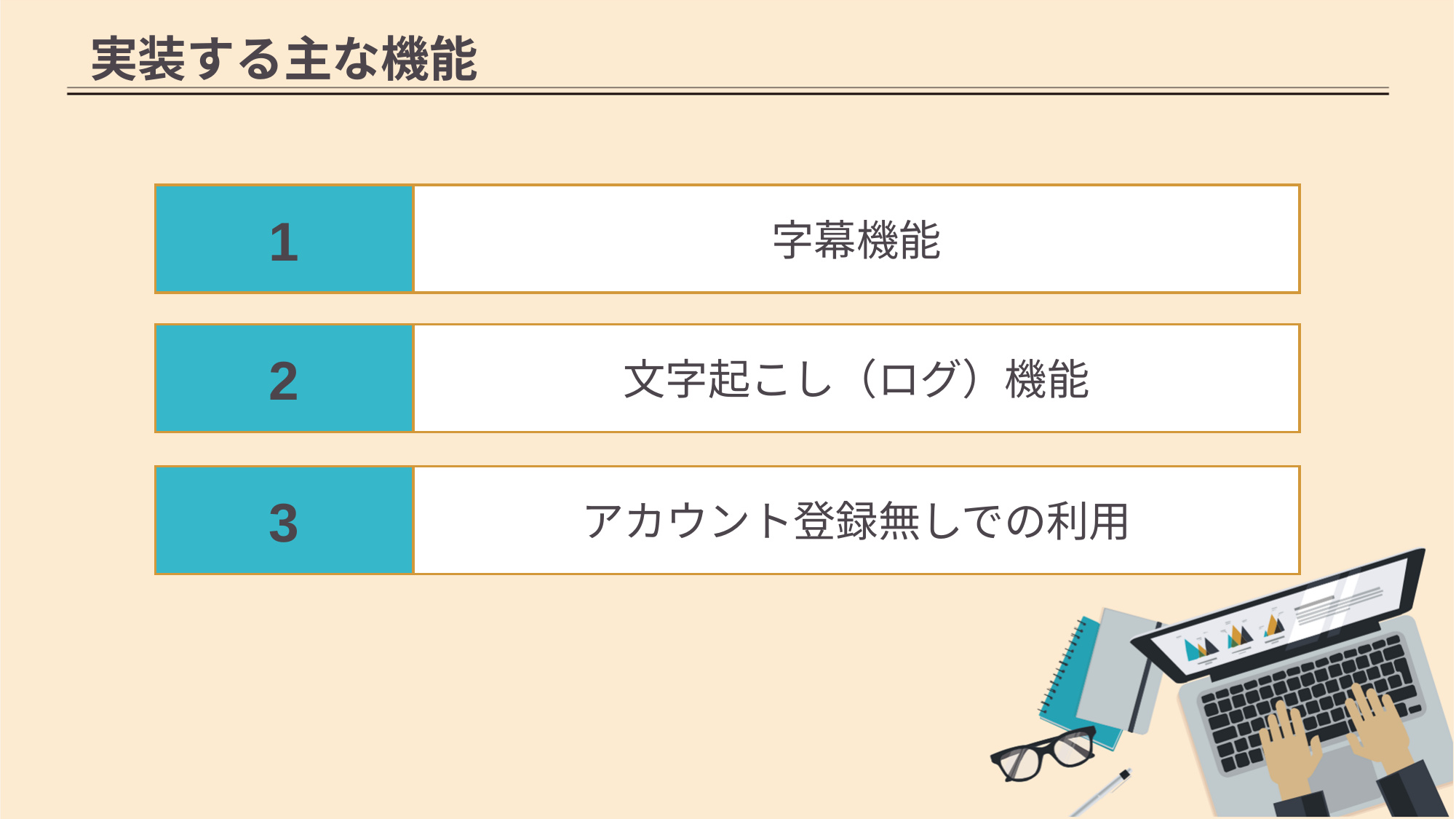

実装する主な機能
1
字幕機能
2
文字起こし（ログ）機能
3
アカウント登録無しでの利用